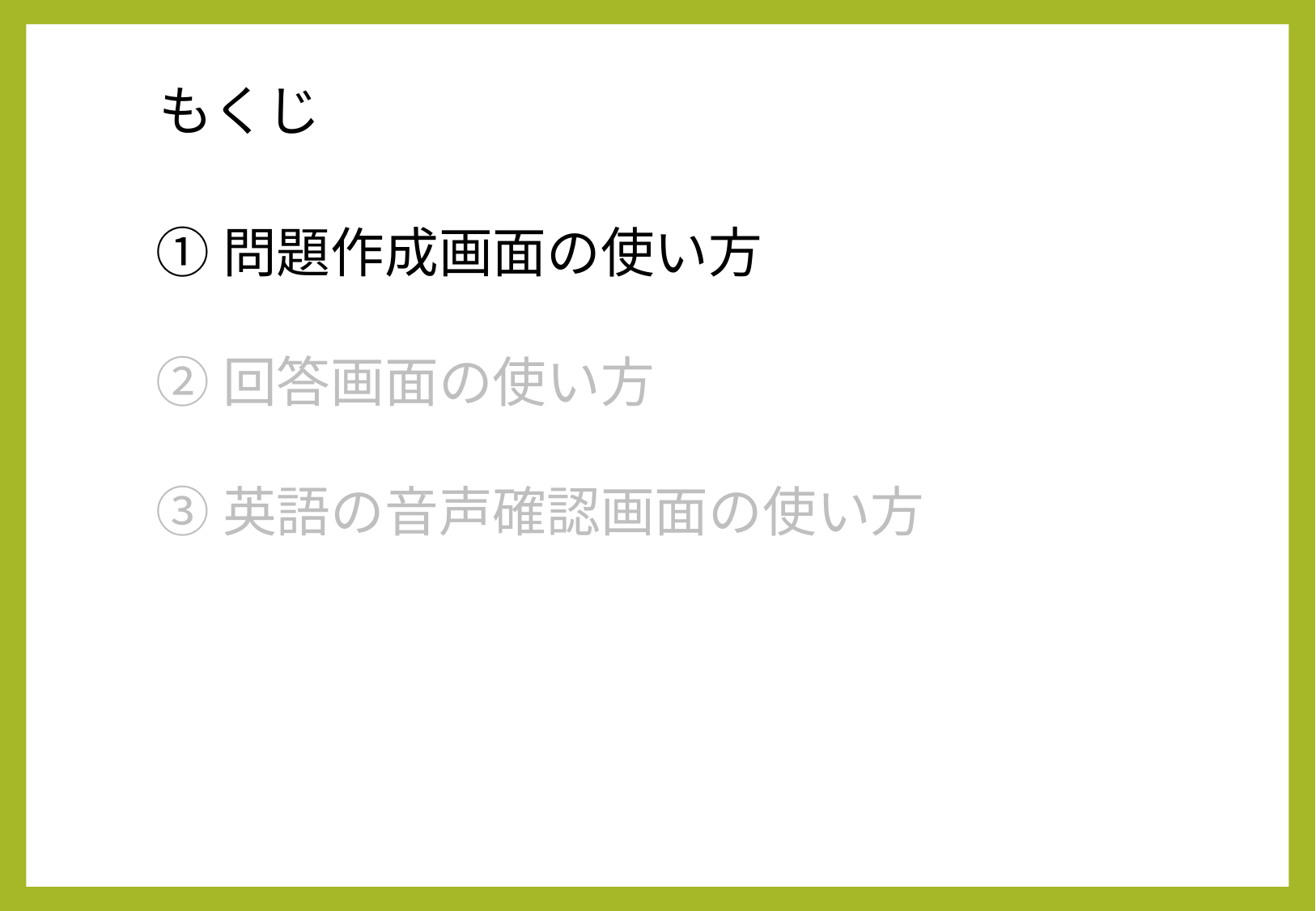

もくじ
①問題作成画面の使い方

②回答画面の使い方

③英語の音声確認画面の使い方